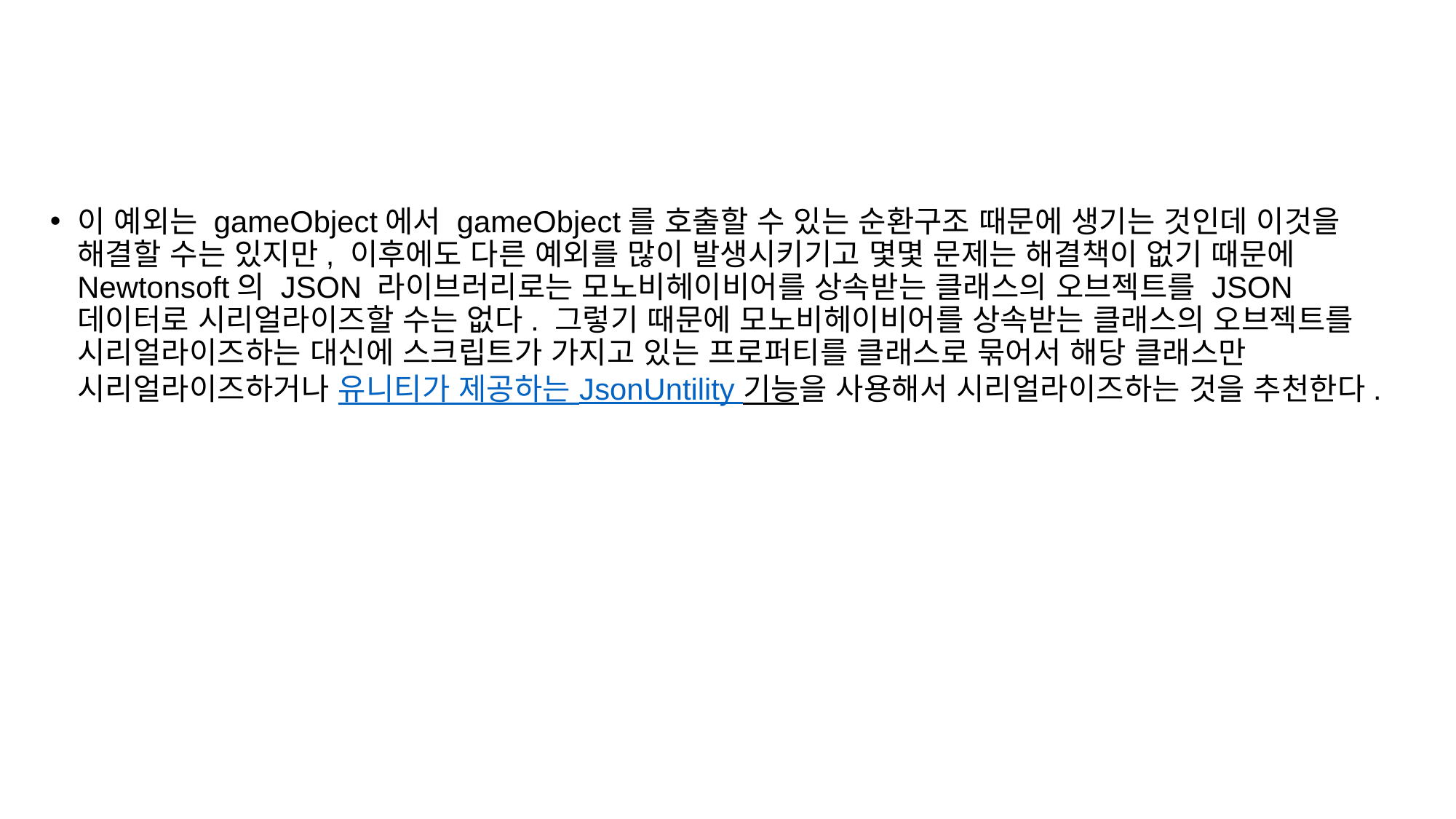

#
이 예외는 gameObject에서 gameObject를 호출할 수 있는 순환구조 때문에 생기는 것인데 이것을 해결할 수는 있지만, 이후에도 다른 예외를 많이 발생시키기고 몇몇 문제는 해결책이 없기 때문에 Newtonsoft의 JSON 라이브러리로는 모노비헤이비어를 상속받는 클래스의 오브젝트를 JSON 데이터로 시리얼라이즈할 수는 없다. 그렇기 때문에 모노비헤이비어를 상속받는 클래스의 오브젝트를 시리얼라이즈하는 대신에 스크립트가 가지고 있는 프로퍼티를 클래스로 묶어서 해당 클래스만 시리얼라이즈하거나 유니티가 제공하는 JsonUntility 기능을 사용해서 시리얼라이즈하는 것을 추천한다.